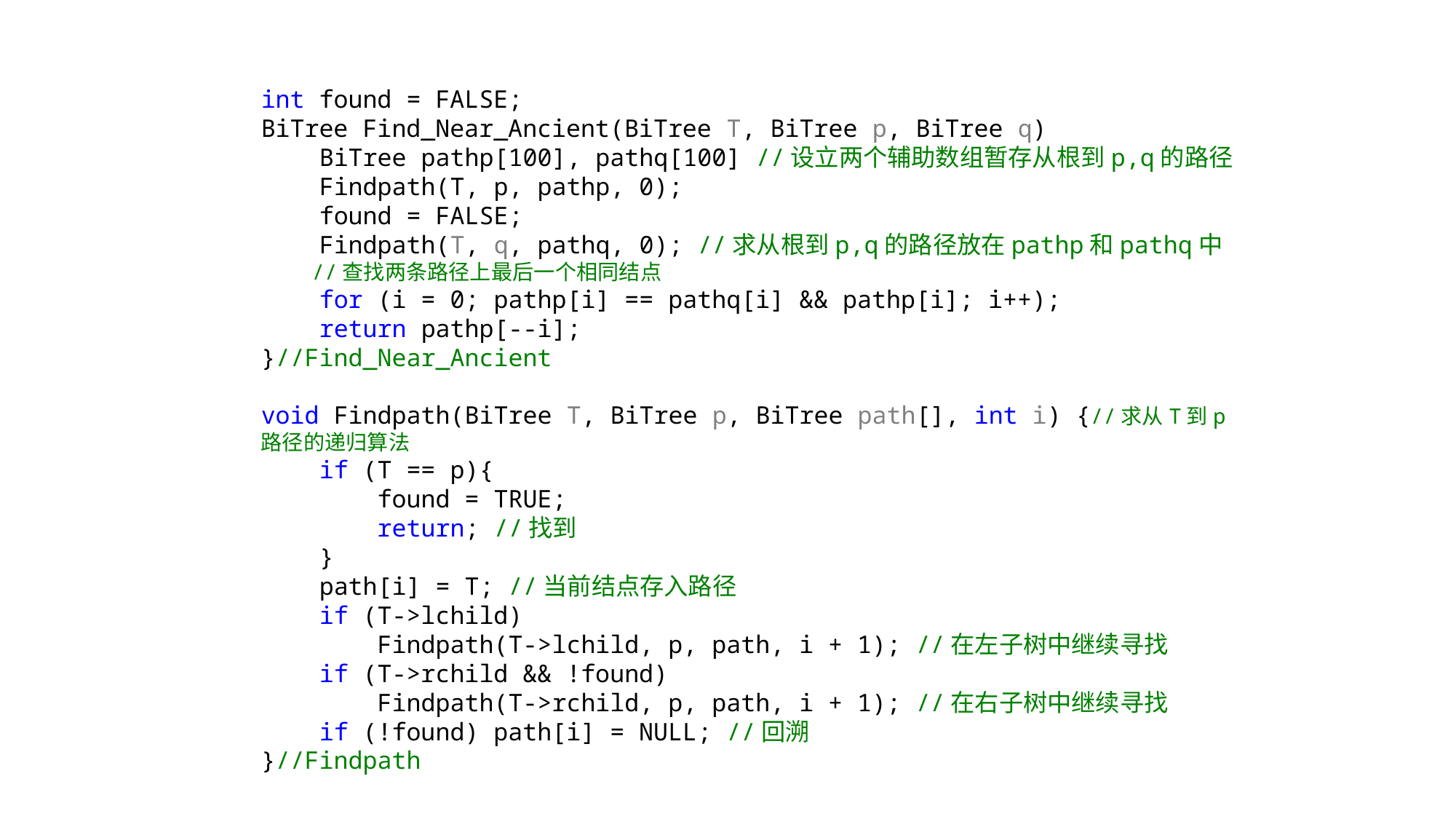

int found = FALSE;
BiTree Find_Near_Ancient(BiTree T, BiTree p, BiTree q)
    BiTree pathp[100], pathq[100] //设立两个辅助数组暂存从根到p,q的路径
    Findpath(T, p, pathp, 0);
    found = FALSE;
    Findpath(T, q, pathq, 0); //求从根到p,q的路径放在pathp和pathq中
    //查找两条路径上最后一个相同结点
    for (i = 0; pathp[i] == pathq[i] && pathp[i]; i++);
    return pathp[--i];
}//Find_Near_Ancient

void Findpath(BiTree T, BiTree p, BiTree path[], int i) {//求从T到p路径的递归算法
    if (T == p){
        found = TRUE;
        return; //找到
    }
    path[i] = T; //当前结点存入路径
    if (T->lchild)
        Findpath(T->lchild, p, path, i + 1); //在左子树中继续寻找
    if (T->rchild && !found)
        Findpath(T->rchild, p, path, i + 1); //在右子树中继续寻找
    if (!found) path[i] = NULL; //回溯
}//Findpath